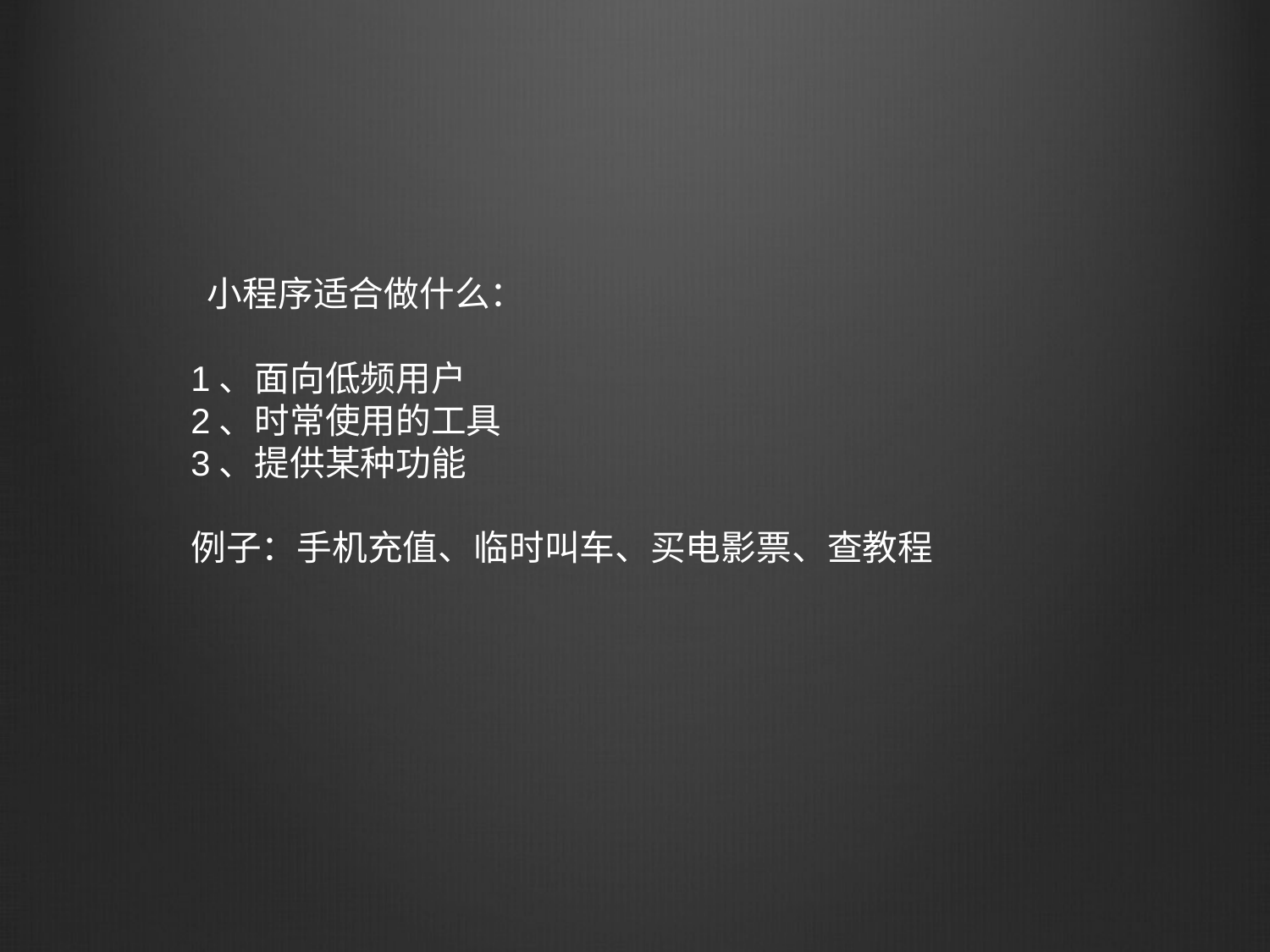

小程序适合做什么：

1、面向低频用户
2、时常使用的工具
3、提供某种功能

例子：手机充值、临时叫车、买电影票、查教程